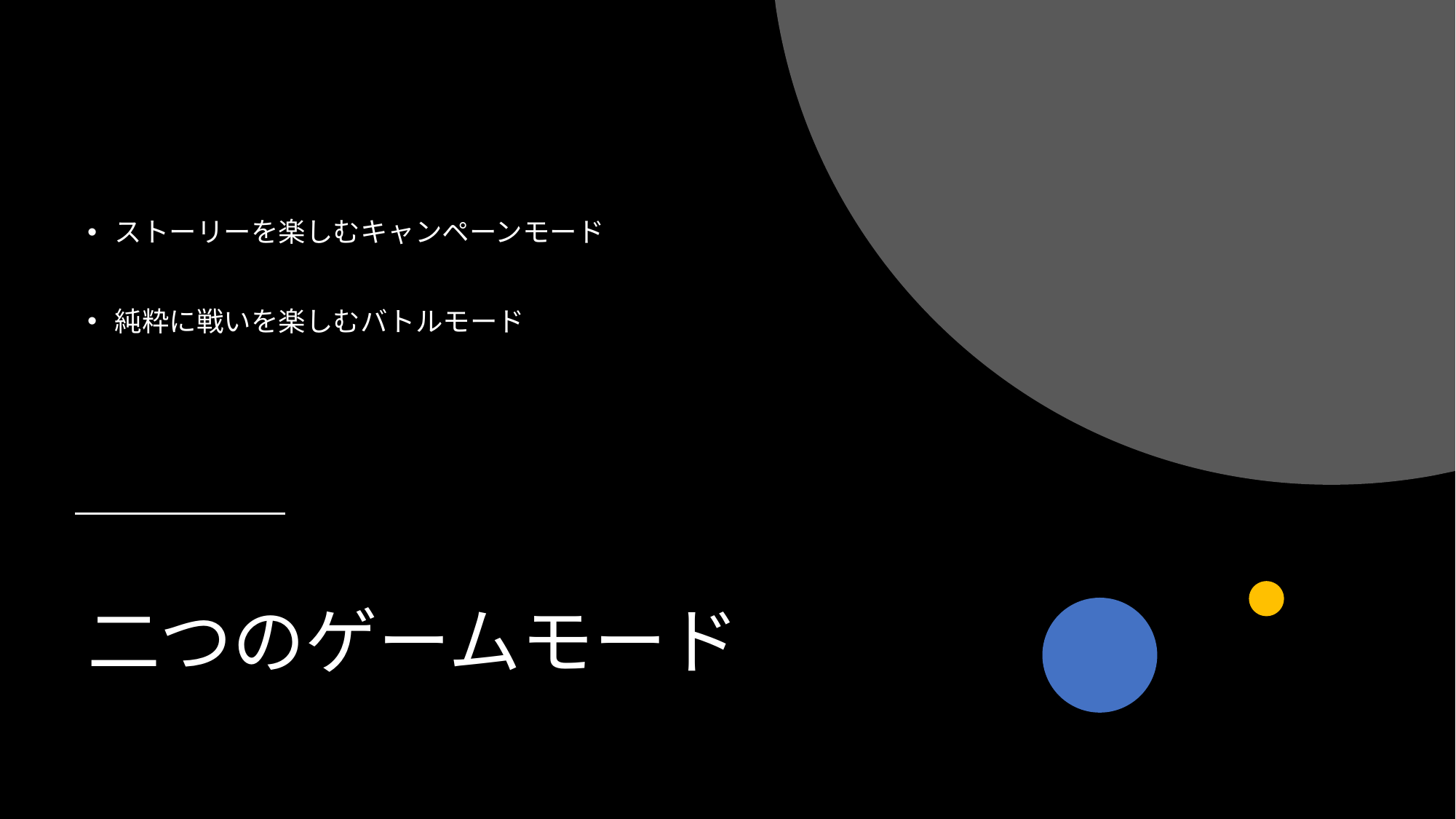

ストーリーを楽しむキャンペーンモード

純粋に戦いを楽しむバトルモード
# 二つのゲームモード